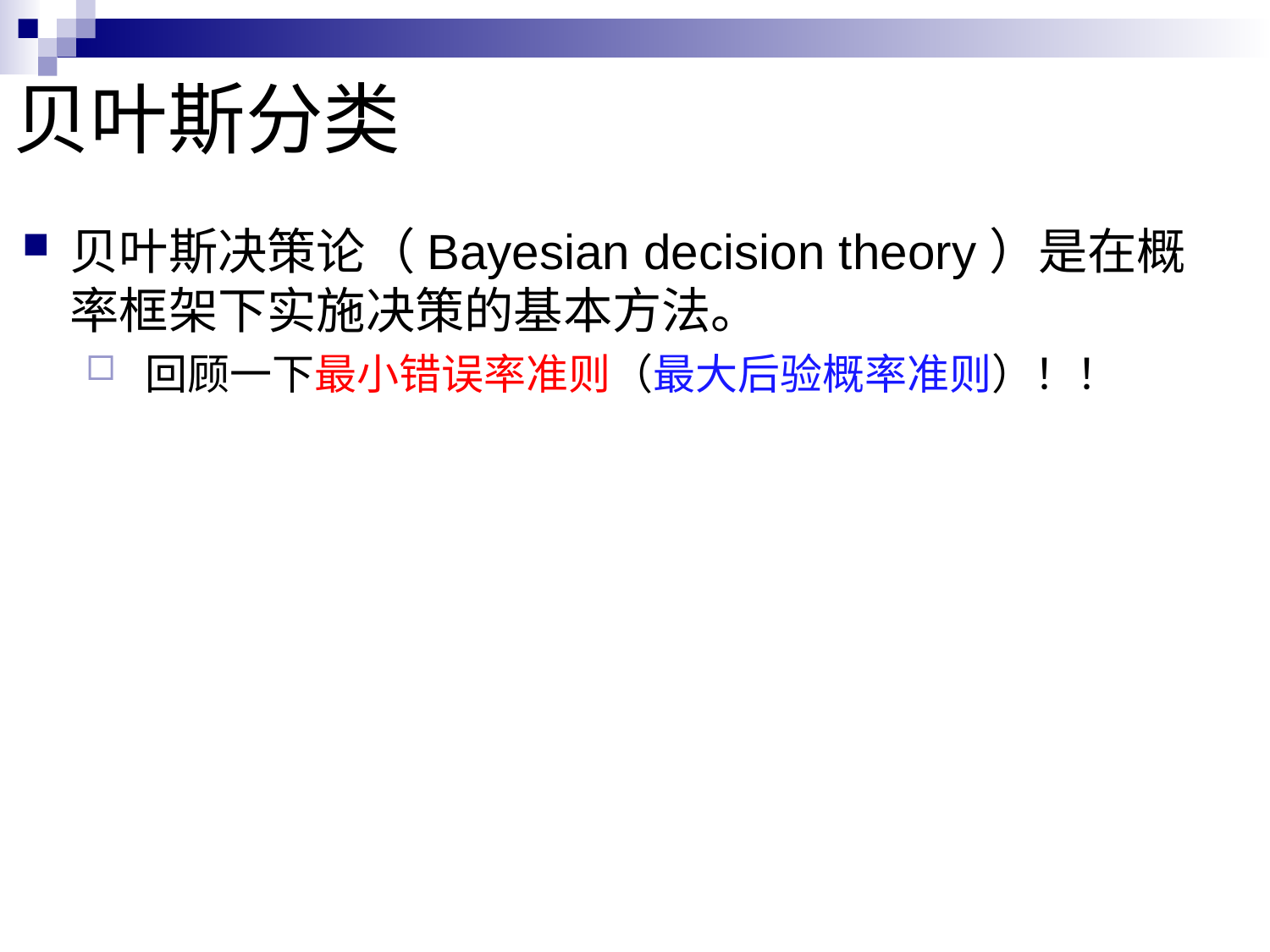

贝叶斯分类
贝叶斯决策论（Bayesian decision theory）是在概率框架下实施决策的基本方法。
 回顾一下最小错误率准则（最大后验概率准则）！！